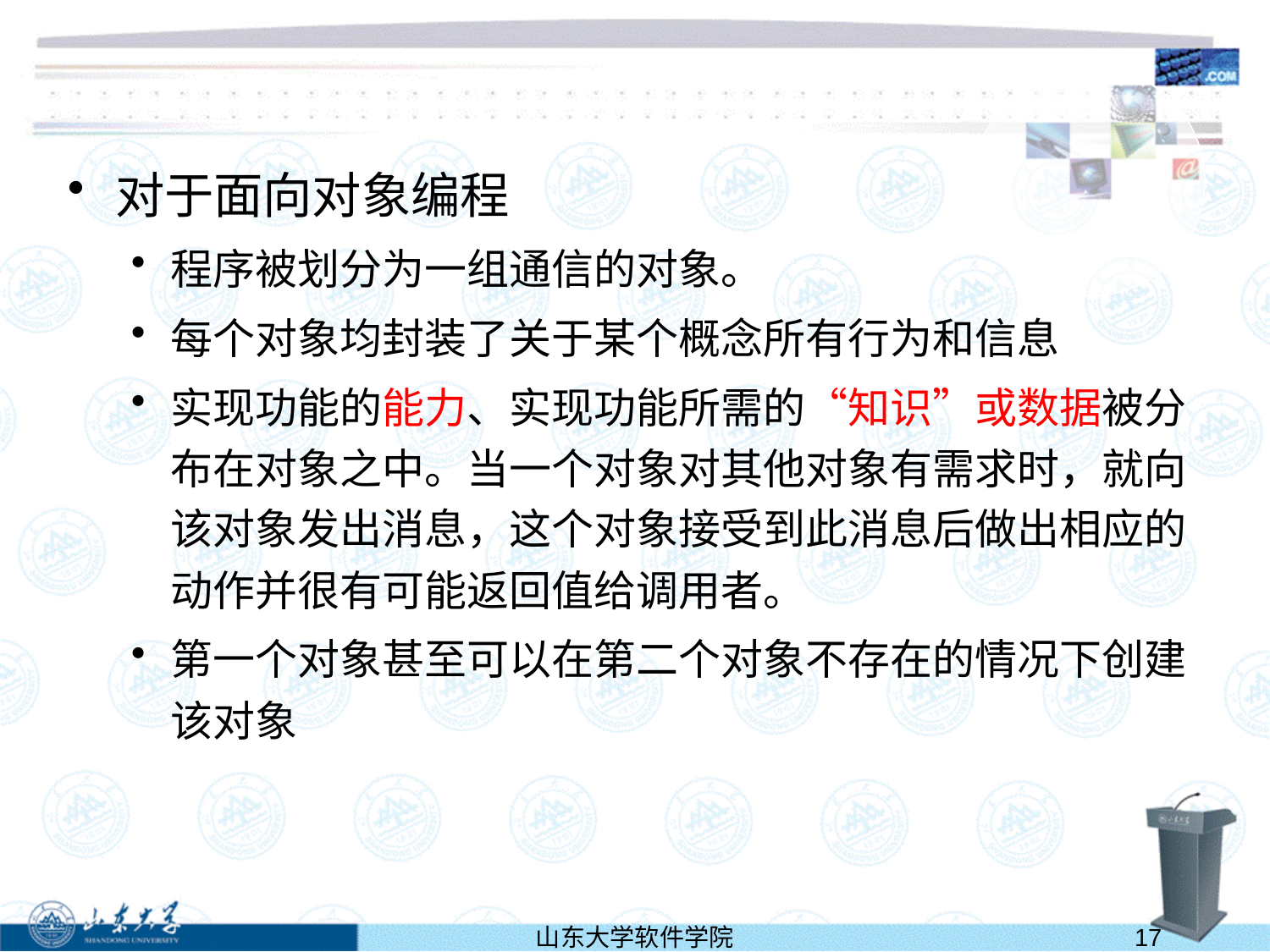

#
对于面向对象编程
程序被划分为一组通信的对象。
每个对象均封装了关于某个概念所有行为和信息
实现功能的能力、实现功能所需的“知识”或数据被分布在对象之中。当一个对象对其他对象有需求时，就向该对象发出消息，这个对象接受到此消息后做出相应的动作并很有可能返回值给调用者。
第一个对象甚至可以在第二个对象不存在的情况下创建该对象
山东大学软件学院
17